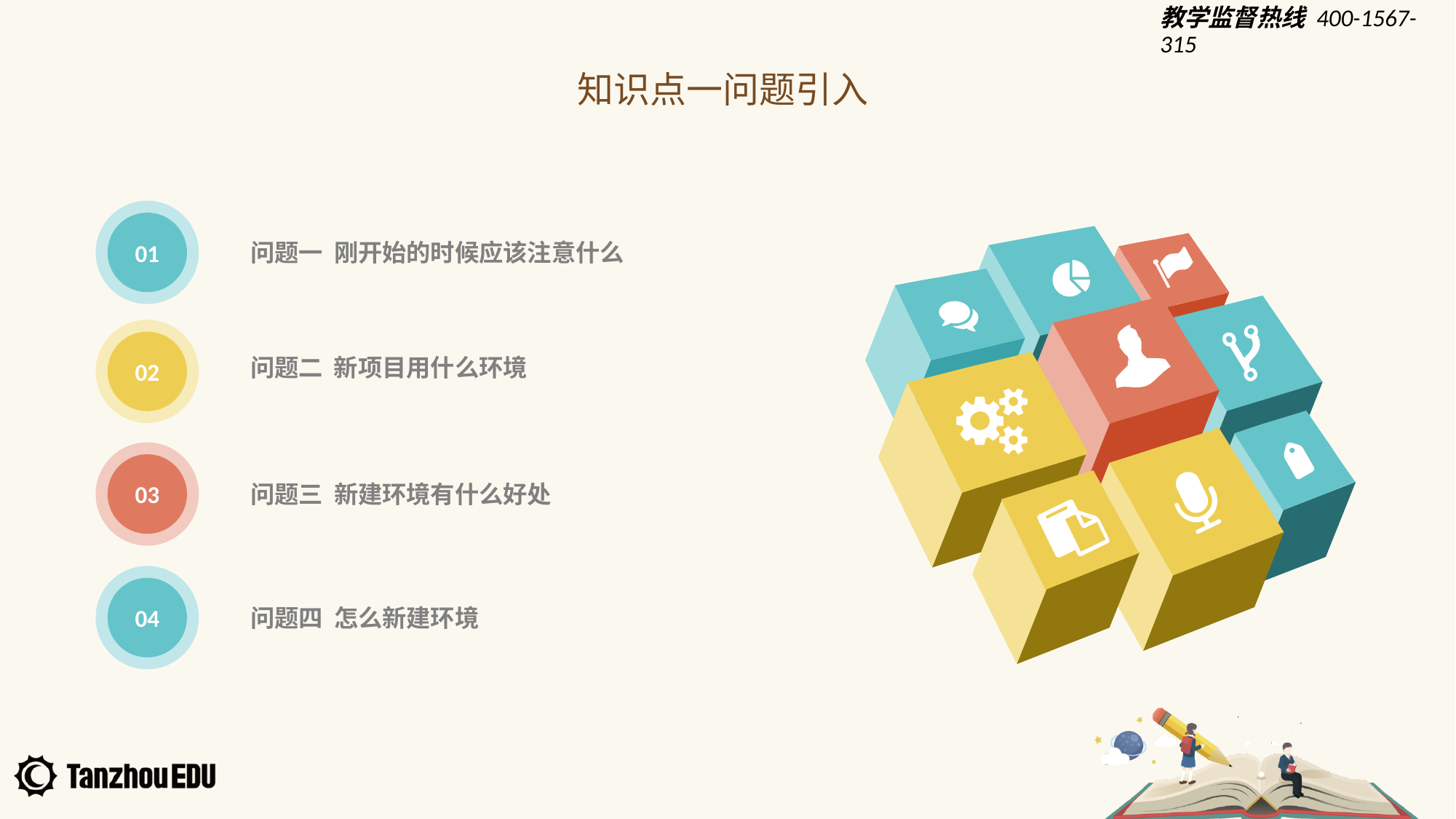

知识点一问题引入

01

问题一  刚开始的时候应该注意什么

02

问题二  新项目用什么环境

03

问题三  新建环境有什么好处

04
问题四  怎么新建环境